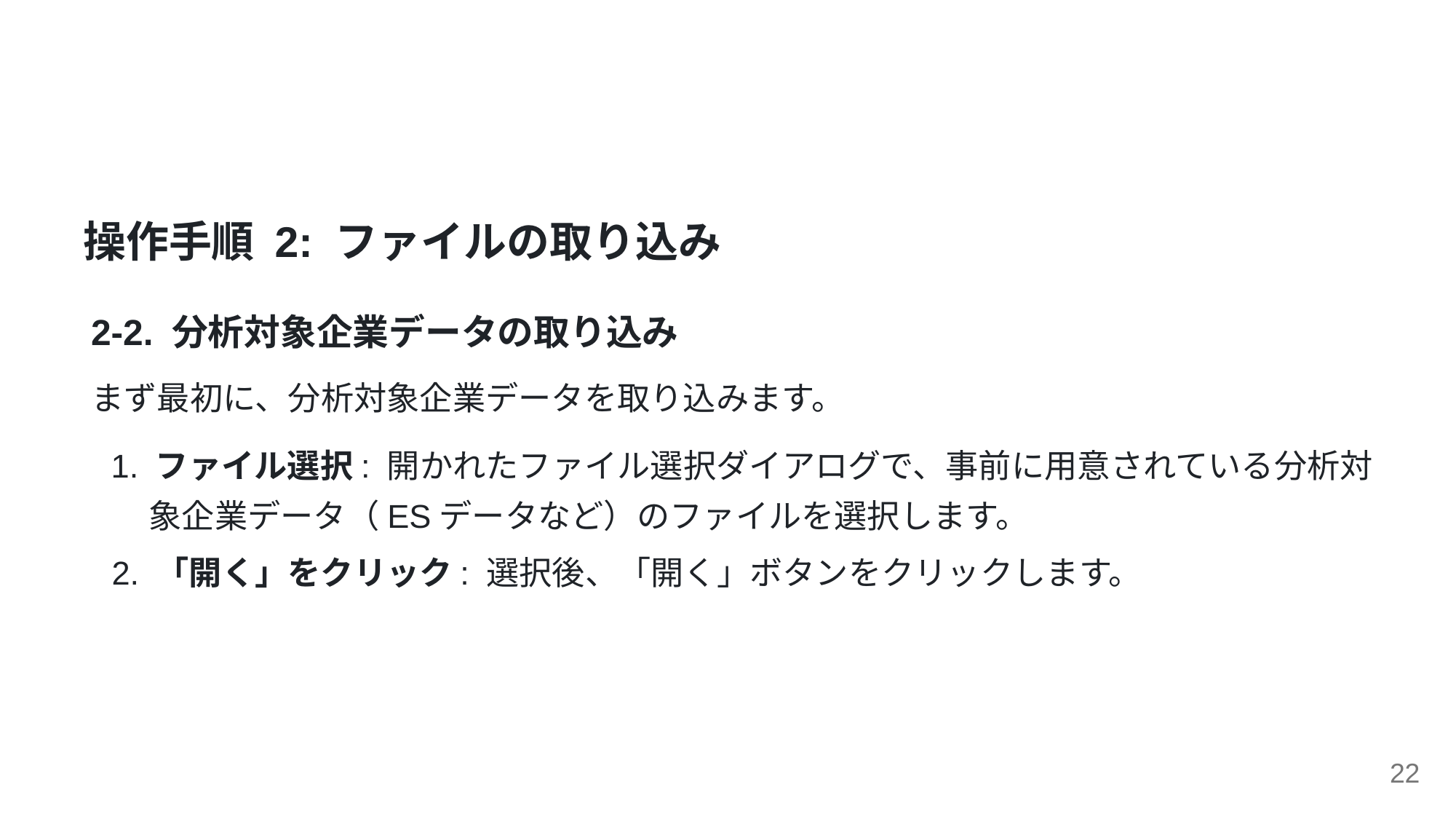

操作⼿順 2: ファイルの取り込み
2-2. 分析対象企業データの取り込み
まず最初に、分析対象企業データを取り込みます。
1. ファイル選択: 開かれたファイル選択ダイアログで、事前に⽤意されている分析対
象企業データ（ESデータなど）のファイルを選択します。
2. 「開く」をクリック: 選択後、「開く」ボタンをクリックします。
22